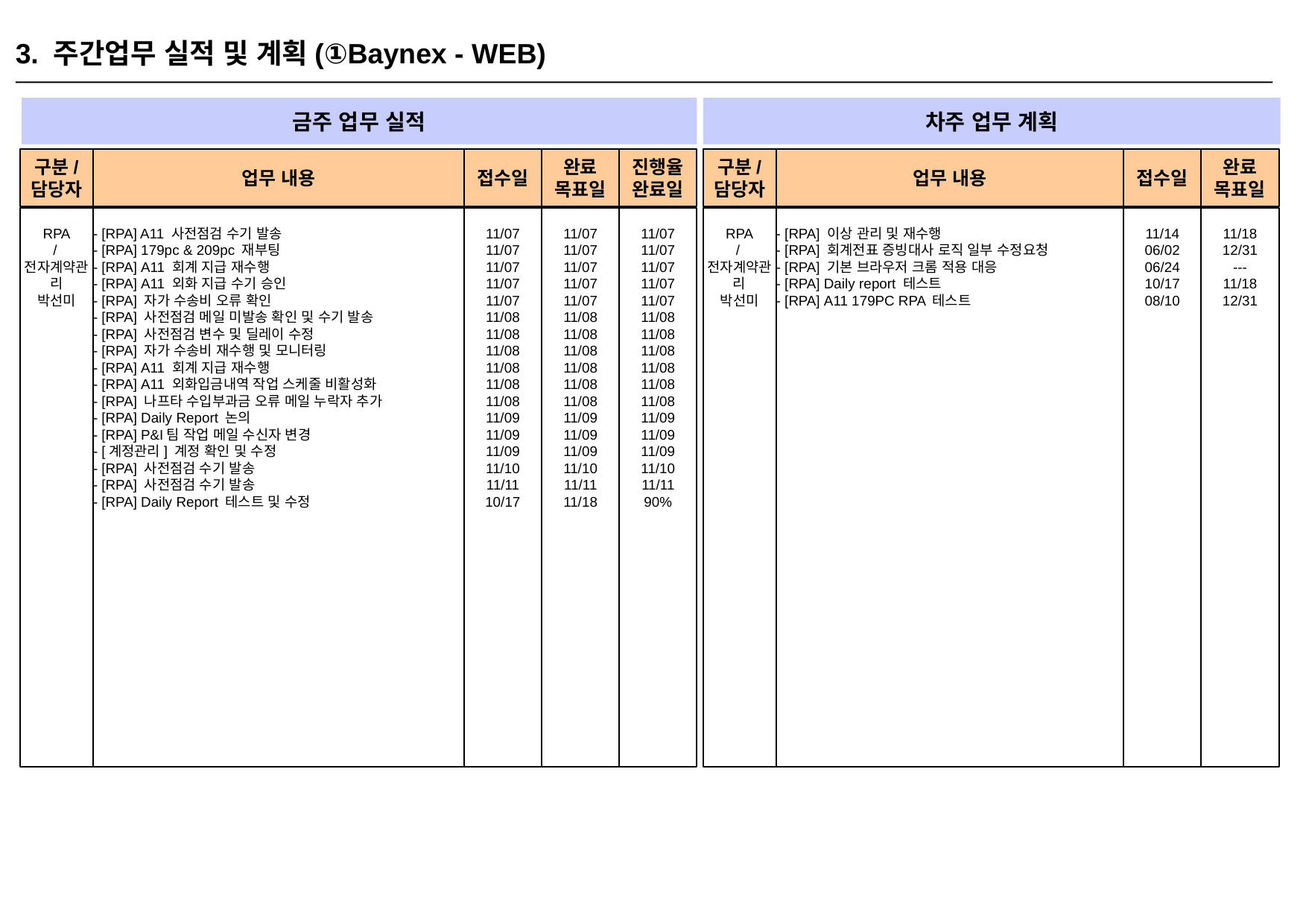

3. 주간업무 실적 및 계획(①Baynex - WEB)

금주 업무 실적
차주 업무 계획
구분/
담당자
업무 내용
접수일
완료
목표일
진행율
완료일
구분/
담당자
업무 내용
접수일
완료
목표일
RPA
/전자계약관리
박선미
- [RPA] A11 사전점검 수기 발송
- [RPA] 179pc & 209pc 재부팅
- [RPA] A11 회계 지급 재수행
- [RPA] A11 외화 지급 수기 승인
- [RPA] 자가 수송비 오류 확인
- [RPA] 사전점검 메일 미발송 확인 및 수기 발송
- [RPA] 사전점검 변수 및 딜레이 수정
- [RPA] 자가 수송비 재수행 및 모니터링
- [RPA] A11 회계 지급 재수행
- [RPA] A11 외화입금내역 작업 스케줄 비활성화
- [RPA] 나프타 수입부과금 오류 메일 누락자 추가
- [RPA] Daily Report 논의
- [RPA] P&I팀 작업 메일 수신자 변경
- [계정관리] 계정 확인 및 수정
- [RPA] 사전점검 수기 발송
- [RPA] 사전점검 수기 발송
- [RPA] Daily Report 테스트 및 수정
11/07
11/07
11/07
11/07
11/07
11/08
11/08
11/08
11/08
11/08
11/08
11/09
11/09
11/09
11/10
11/11
10/17
11/07
11/07
11/07
11/07
11/07
11/08
11/08
11/08
11/08
11/08
11/08
11/09
11/09
11/09
11/10
11/11
11/18
11/07
11/07
11/07
11/07
11/07
11/08
11/08
11/08
11/08
11/08
11/08
11/09
11/09
11/09
11/10
11/11
90%
RPA
/전자계약관리
박선미
- [RPA] 이상 관리 및 재수행
- [RPA] 회계전표 증빙대사 로직 일부 수정요청
- [RPA] 기본 브라우저 크롬 적용 대응
- [RPA] Daily report 테스트
- [RPA] A11 179PC RPA 테스트
11/14
06/02
06/24
10/17
08/10
11/18
12/31
---
11/18
12/31